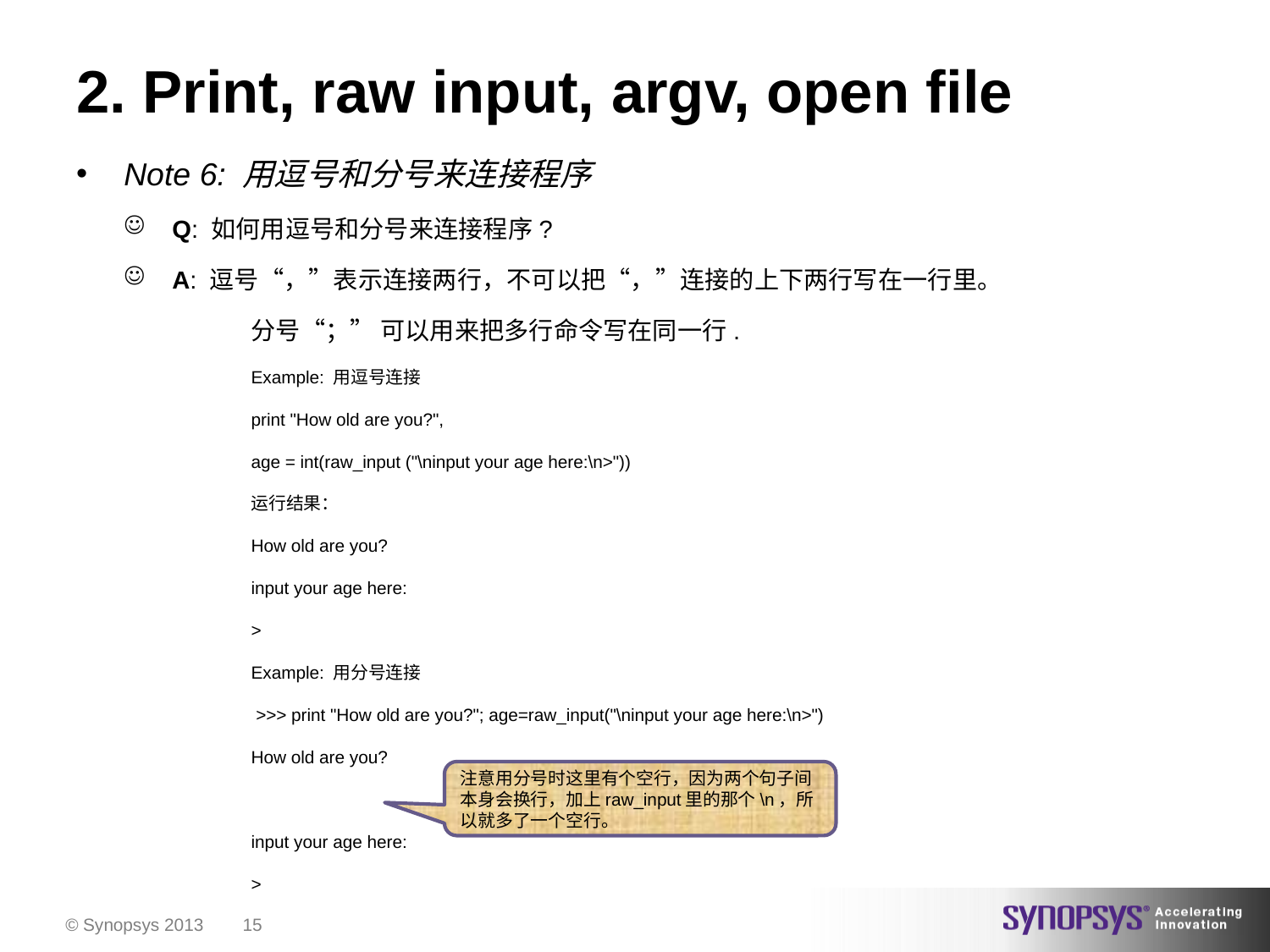

# 2. Print, raw input, argv, open file
Note 6: 用逗号和分号来连接程序
Q: 如何用逗号和分号来连接程序?
A: 逗号“，”表示连接两行，不可以把“，”连接的上下两行写在一行里。
	分号“；” 可以用来把多行命令写在同一行.
	Example: 用逗号连接
	print "How old are you?",
	age = int(raw_input ("\ninput your age here:\n>"))
	运行结果：
	How old are you?
	input your age here:
	>
	Example: 用分号连接
	 >>> print "How old are you?"; age=raw_input("\ninput your age here:\n>")
	How old are you?

	input your age here:
	>

注意用分号时这里有个空行，因为两个句子间本身会换行，加上raw_input里的那个\n，所以就多了一个空行。